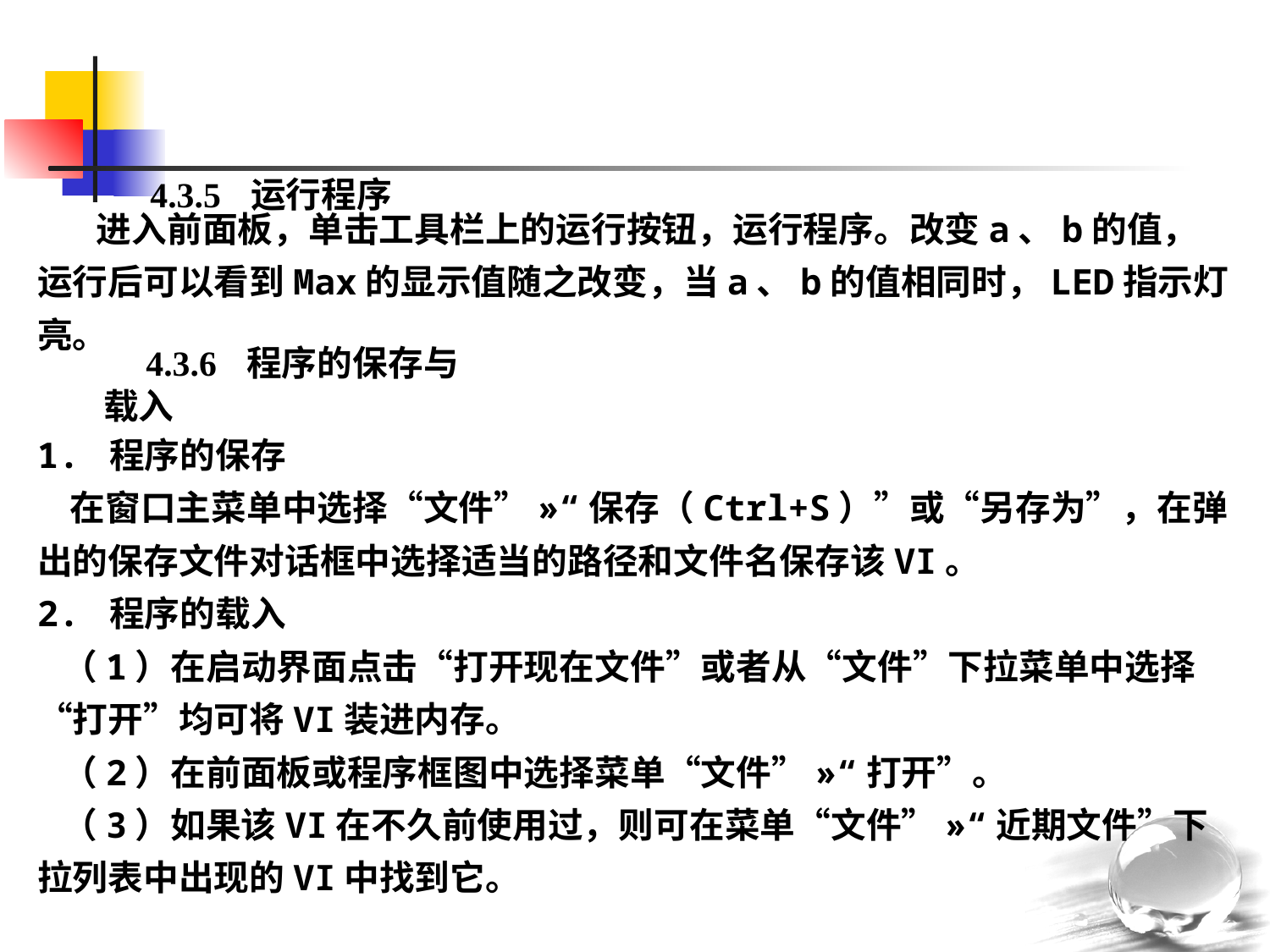

4.3.5 运行程序
  进入前面板，单击工具栏上的运行按钮，运行程序。改变a、b的值，运行后可以看到Max的显示值随之改变，当a、b的值相同时，LED指示灯亮。
4.3.6 程序的保存与载入
1. 程序的保存
   在窗口主菜单中选择“文件”»“保存（Ctrl+S）”或“另存为”，在弹出的保存文件对话框中选择适当的路径和文件名保存该VI。
2. 程序的载入
  （1）在启动界面点击“打开现在文件”或者从“文件”下拉菜单中选择“打开”均可将VI装进内存。
  （2）在前面板或程序框图中选择菜单“文件”»“打开”。
  （3）如果该VI在不久前使用过，则可在菜单“文件”»“近期文件”下拉列表中出现的VI中找到它。